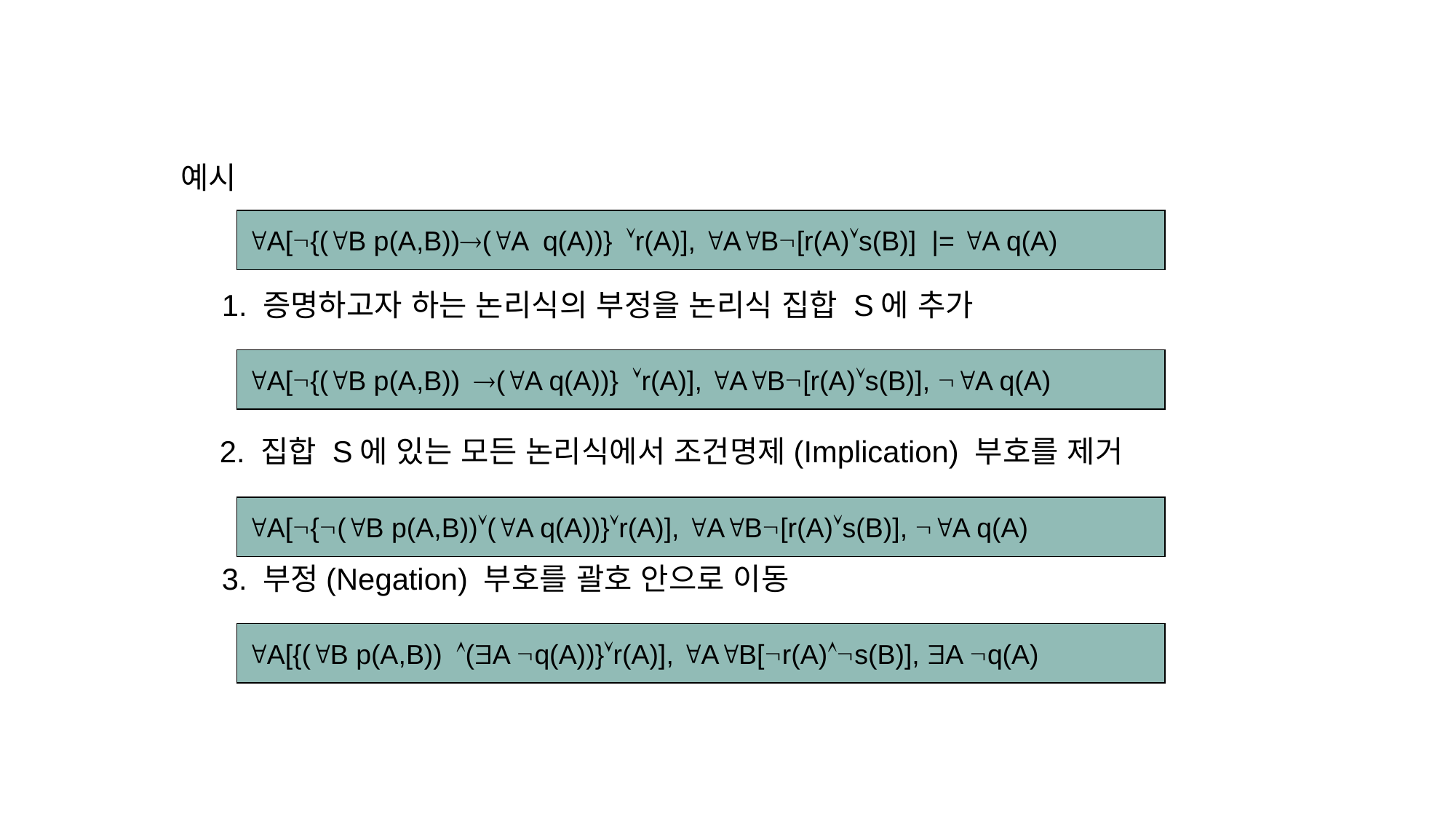

예시

1. 증명하고자 하는 논리식의 부정을 논리식 집합 S에 추가

2. 집합 S에 있는 모든 논리식에서 조건명제(Implication) 부호를 제거

3. 부정(Negation) 부호를 괄호 안으로 이동

∀A[¬{(∀B p(A,B))→(∀A q(A))} ∨r(A)], ∀A∀B¬[r(A)∨s(B)]  |= ∀A q(A)
∀A[¬{(∀B p(A,B)) →(∀A q(A))} ∨r(A)], ∀A∀B¬[r(A)∨s(B)], ¬∀A q(A)
∀A[¬{¬(∀B p(A,B))∨(∀A q(A))}∨r(A)], ∀A∀B¬[r(A)∨s(B)], ¬∀A q(A)
∀A[{(∀B p(A,B)) ∧(∃A ¬q(A))}∨r(A)], ∀A∀B[¬r(A)∧¬s(B)], ∃A ¬q(A)